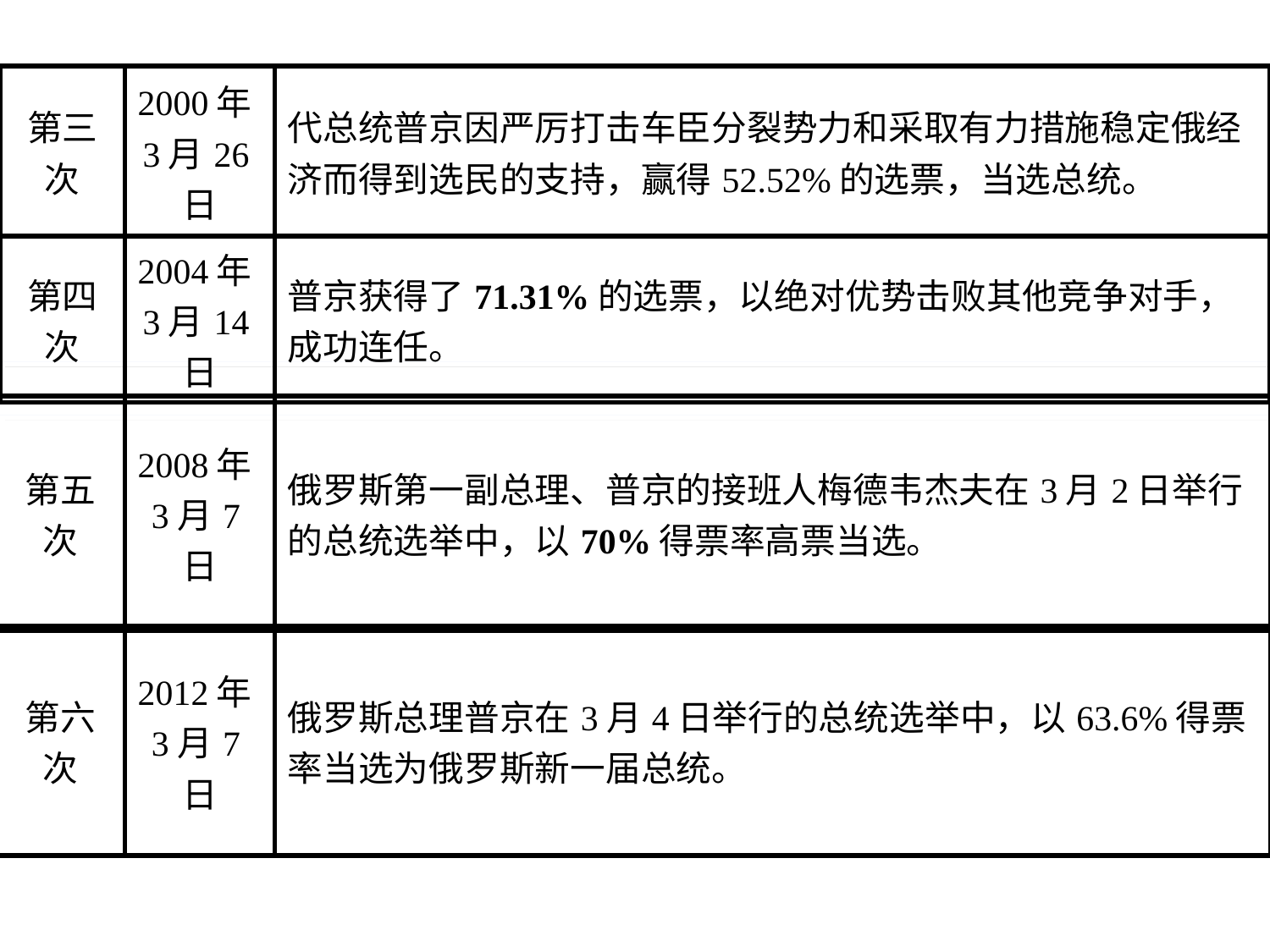

| 第三次 | 2000年3月26日 | 代总统普京因严厉打击车臣分裂势力和采取有力措施稳定俄经济而得到选民的支持，赢得52.52%的选票，当选总统。 |
| --- | --- | --- |
| 第四次 | 2004年3月14日 | 普京获得了71.31%的选票，以绝对优势击败其他竞争对手，成功连任。 |
| --- | --- | --- |

| 第五次 | 2008年3月7日 | 俄罗斯第一副总理、普京的接班人梅德韦杰夫在3月2日举行的总统选举中，以70%得票率高票当选。 |
| --- | --- | --- |

| 第六次 | 2012年3月7日 | 俄罗斯总理普京在3月4日举行的总统选举中，以63.6%得票率当选为俄罗斯新一届总统。 |
| --- | --- | --- |